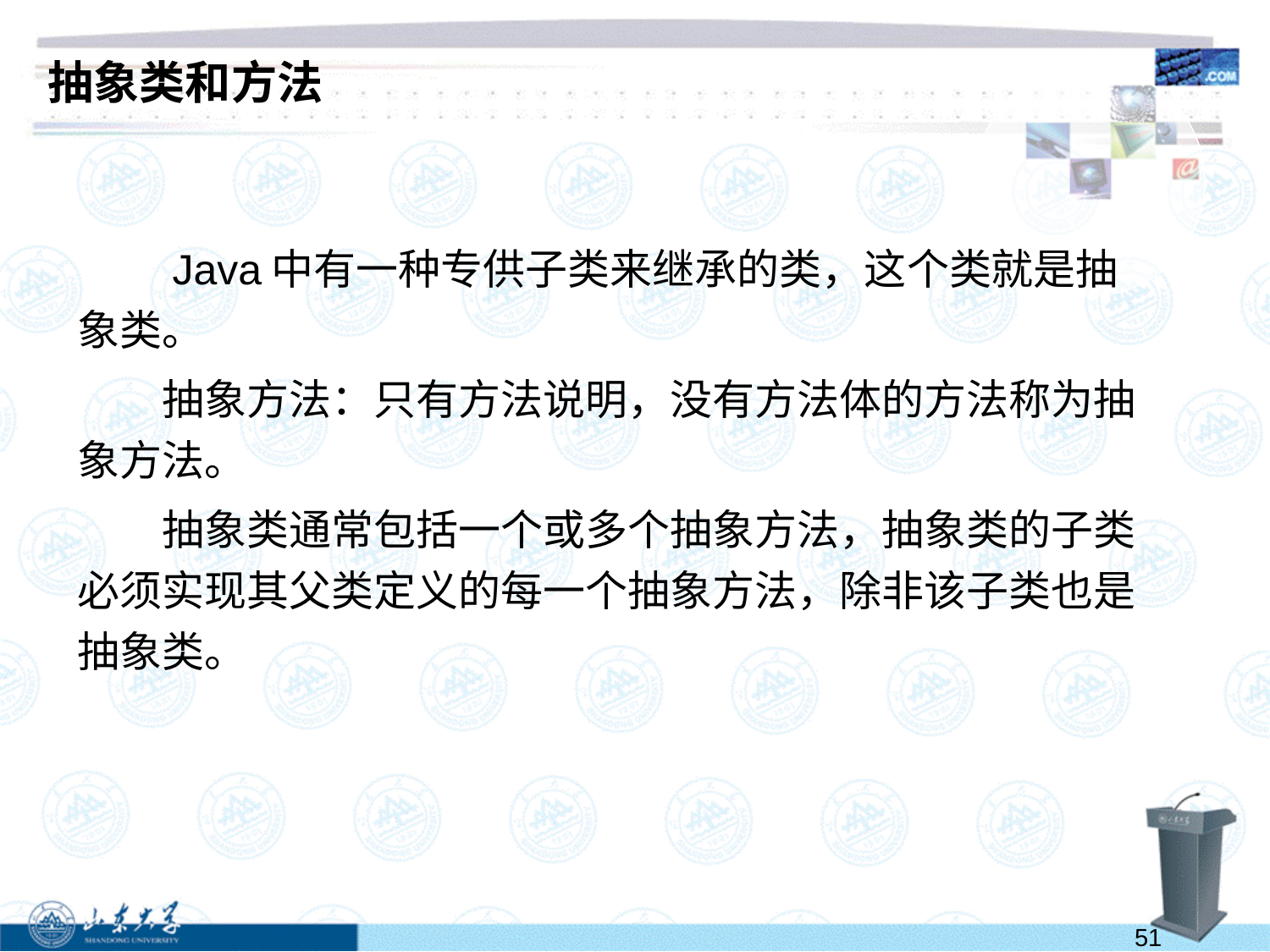

# 抽象类和方法
　　Java中有一种专供子类来继承的类，这个类就是抽象类。
　　抽象方法：只有方法说明，没有方法体的方法称为抽象方法。
　　抽象类通常包括一个或多个抽象方法，抽象类的子类必须实现其父类定义的每一个抽象方法，除非该子类也是抽象类。
51